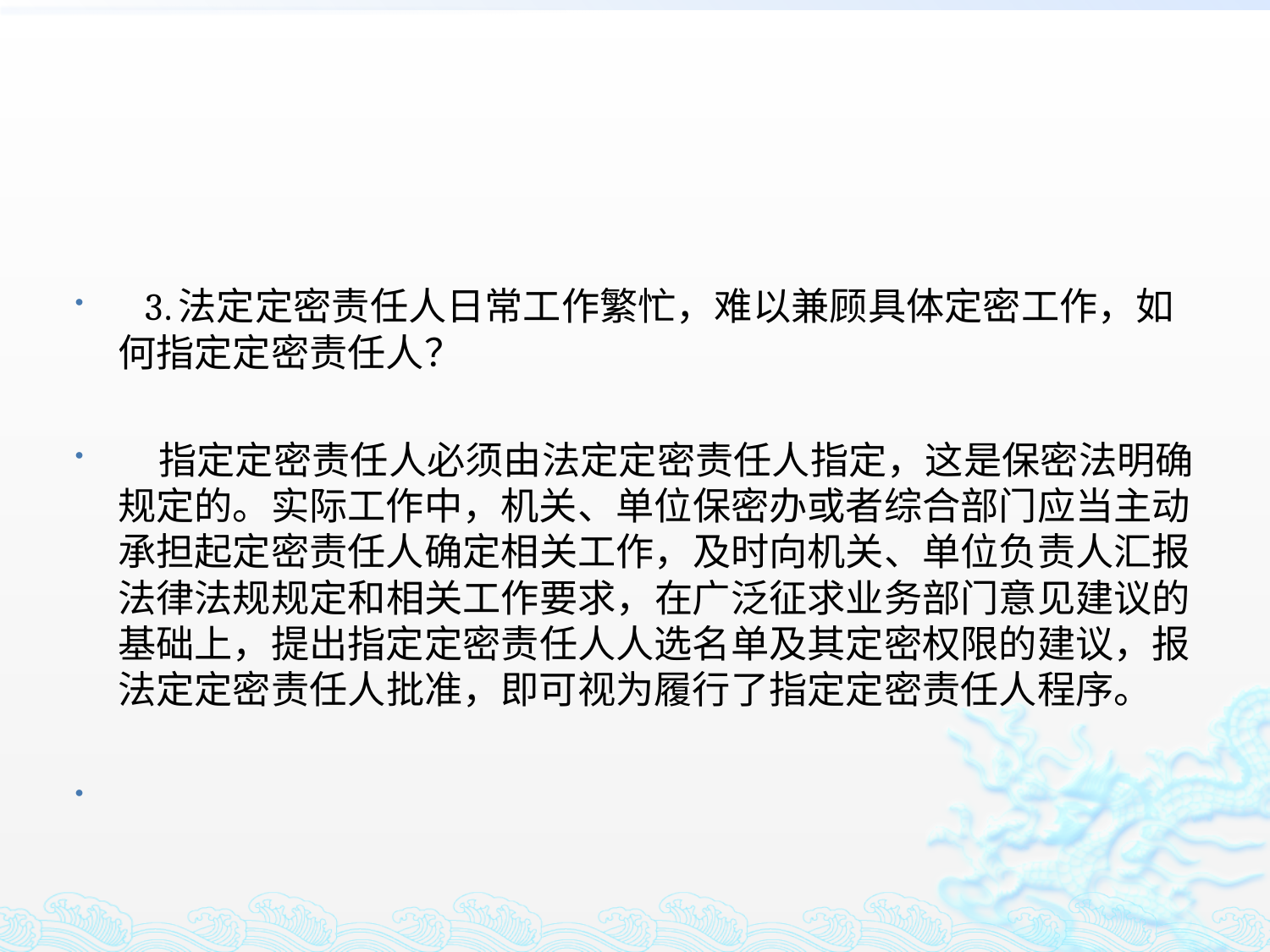

#

   3.法定定密责任人日常工作繁忙，难以兼顾具体定密工作，如何指定定密责任人？

    指定定密责任人必须由法定定密责任人指定，这是保密法明确规定的。实际工作中，机关、单位保密办或者综合部门应当主动承担起定密责任人确定相关工作，及时向机关、单位负责人汇报法律法规规定和相关工作要求，在广泛征求业务部门意见建议的基础上，提出指定定密责任人人选名单及其定密权限的建议，报法定定密责任人批准，即可视为履行了指定定密责任人程序。